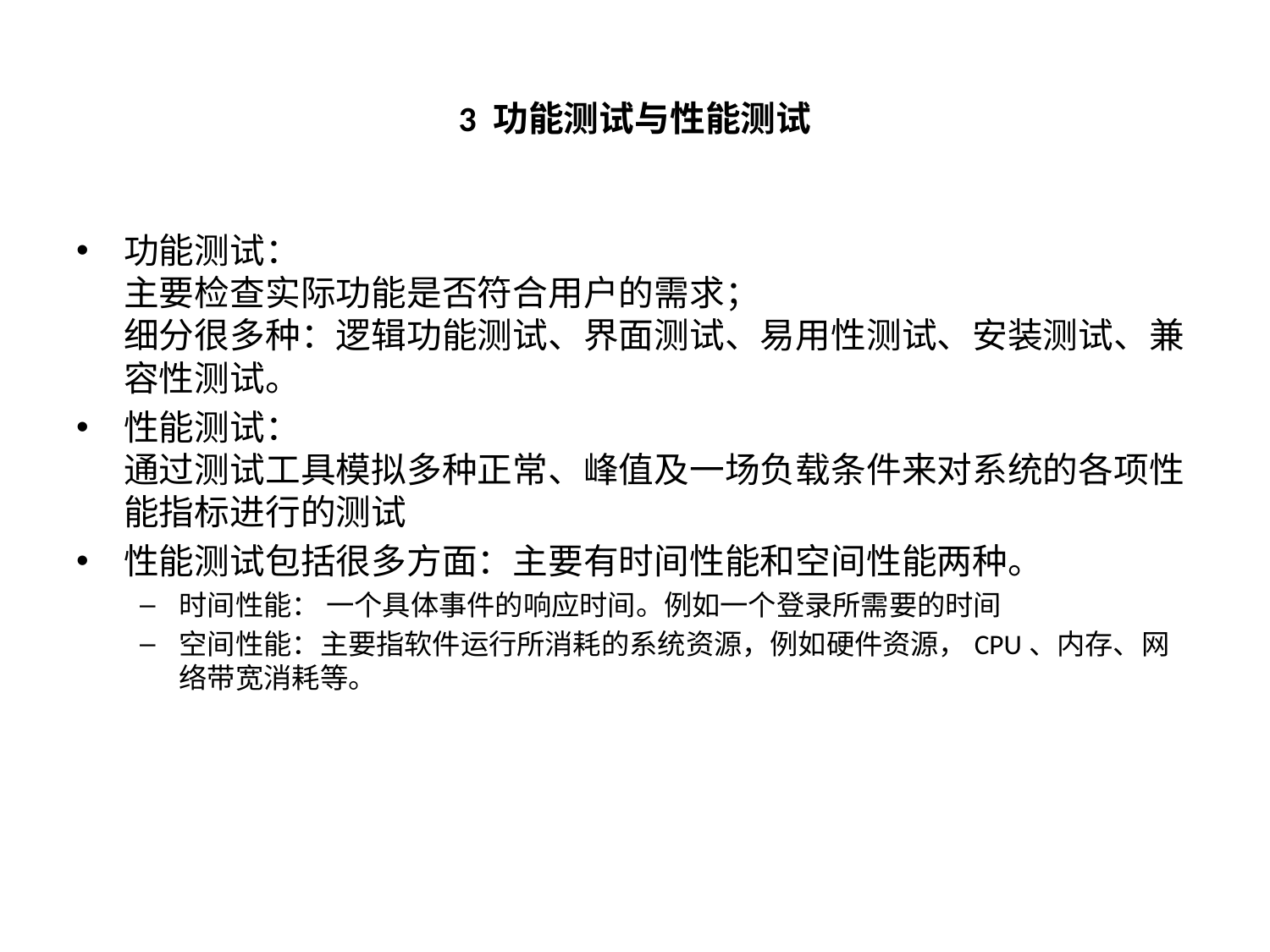

# 3 功能测试与性能测试
功能测试： 
主要检查实际功能是否符合用户的需求； 
细分很多种：逻辑功能测试、界面测试、易用性测试、安装测试、兼容性测试。
性能测试： 
通过测试工具模拟多种正常、峰值及一场负载条件来对系统的各项性能指标进行的测试
性能测试包括很多方面：主要有时间性能和空间性能两种。
时间性能： 一个具体事件的响应时间。例如一个登录所需要的时间
空间性能：主要指软件运行所消耗的系统资源，例如硬件资源，CPU、内存、网络带宽消耗等。